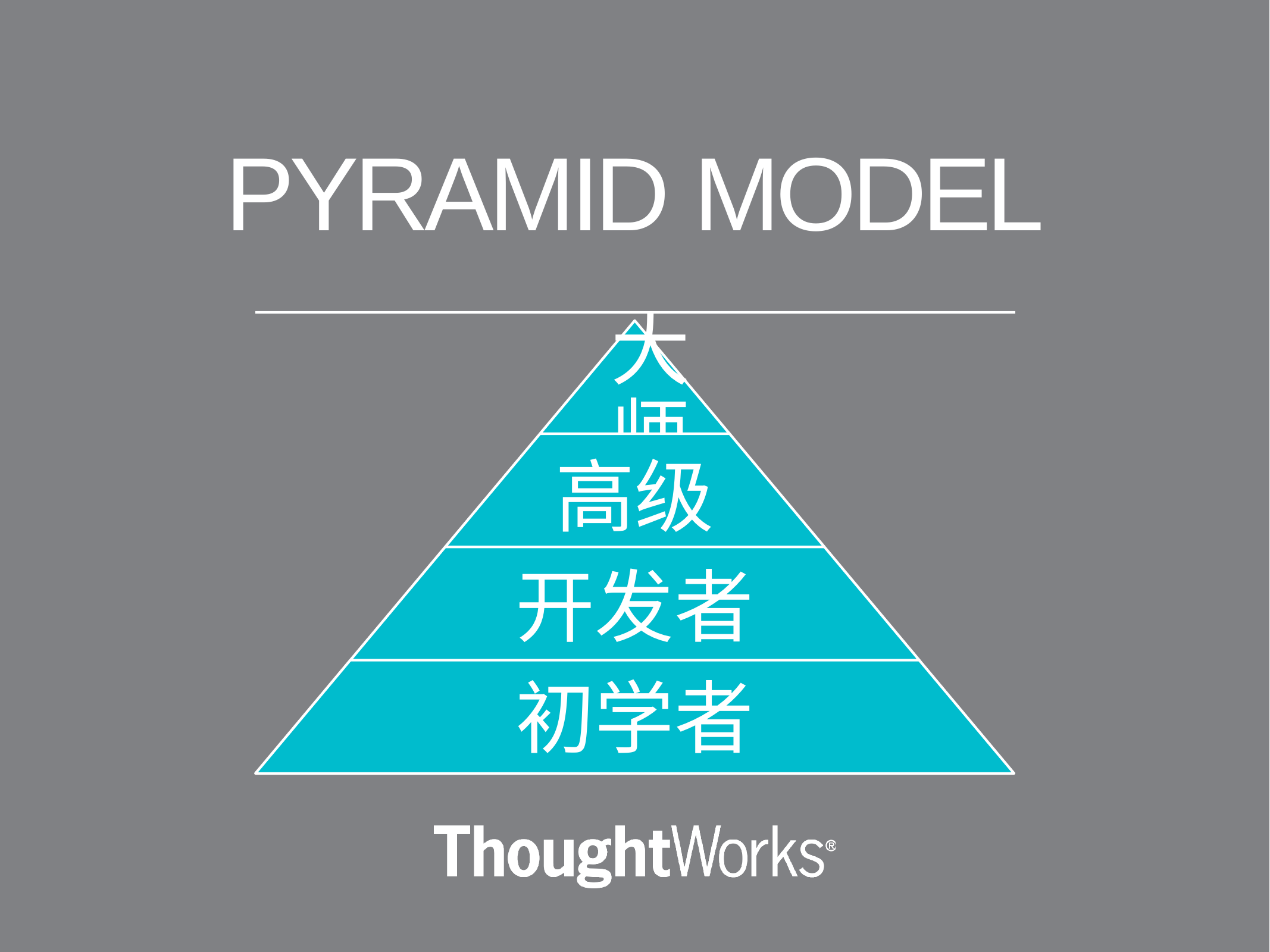

# Pyramid model
大师
高级
开发者
初学者